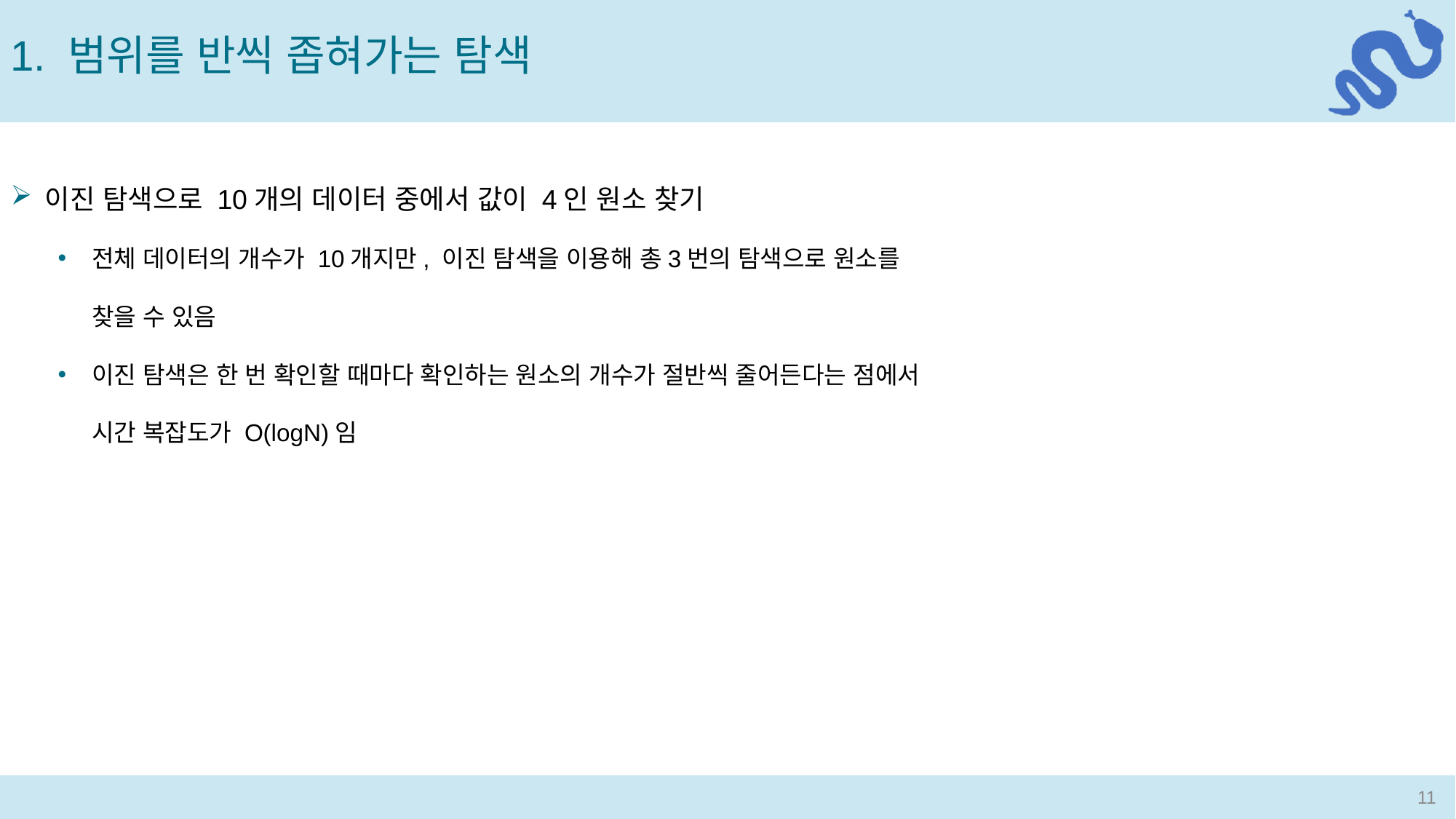

1. 범위를 반씩 좁혀가는 탐색
이진 탐색으로 10개의 데이터 중에서 값이 4인 원소 찾기
전체 데이터의 개수가 10개지만, 이진 탐색을 이용해 총3번의 탐색으로 원소를       찾을 수 있음
이진 탐색은 한 번 확인할 때마다 확인하는 원소의 개수가 절반씩 줄어든다는 점에서 시간 복잡도가 O(logN)임
11